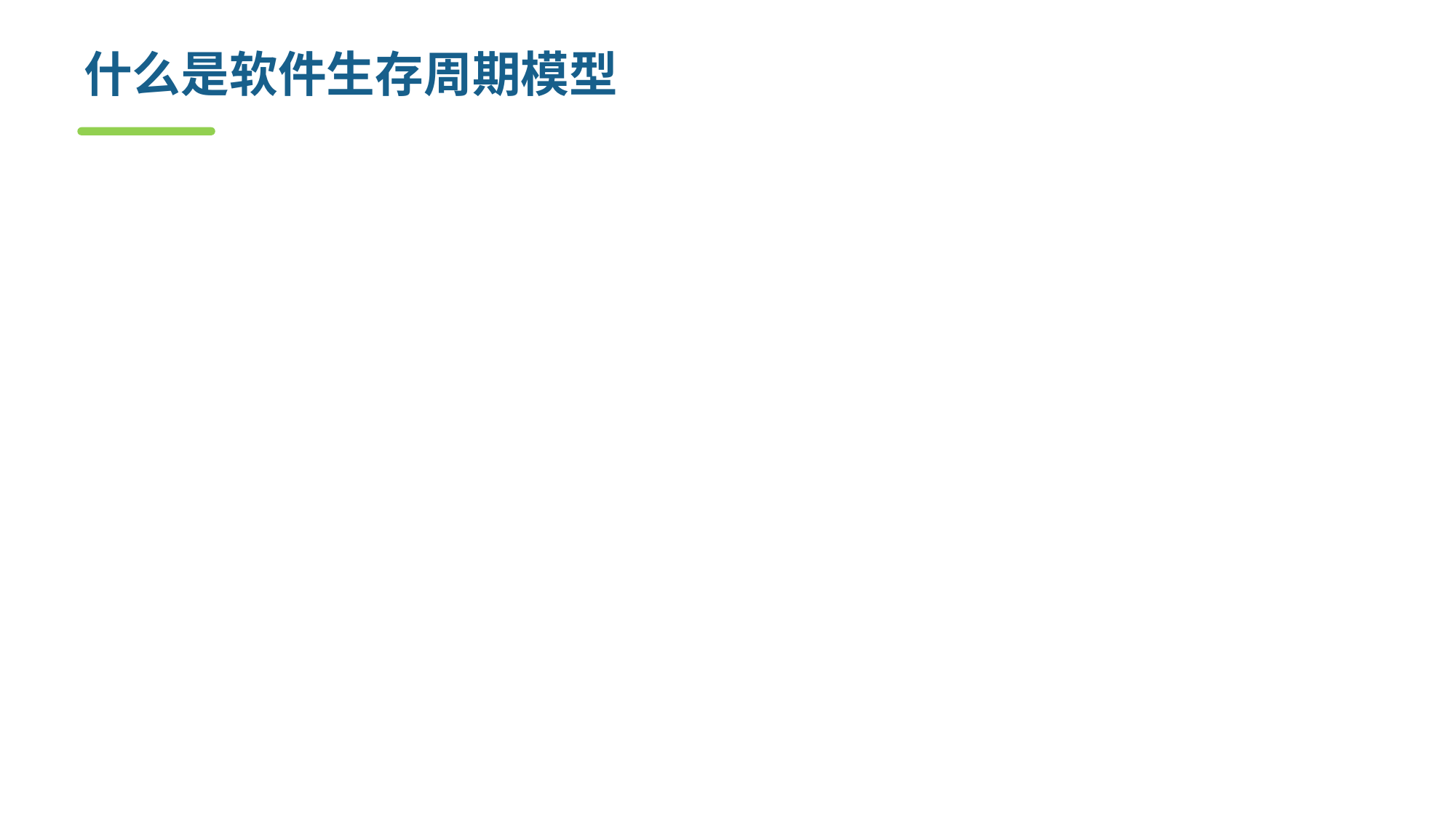

# 什么是软件生存周期模型
又称软件开发模型，是软件生命周期的一个框架，规定了软件开发、运作和维护等所需的过程、活动和任务。
软件生存周期模型分类：
瀑布模型 Waterfall Model
增量模型 Incremental Model
演化模型 Evolutionary Model

8